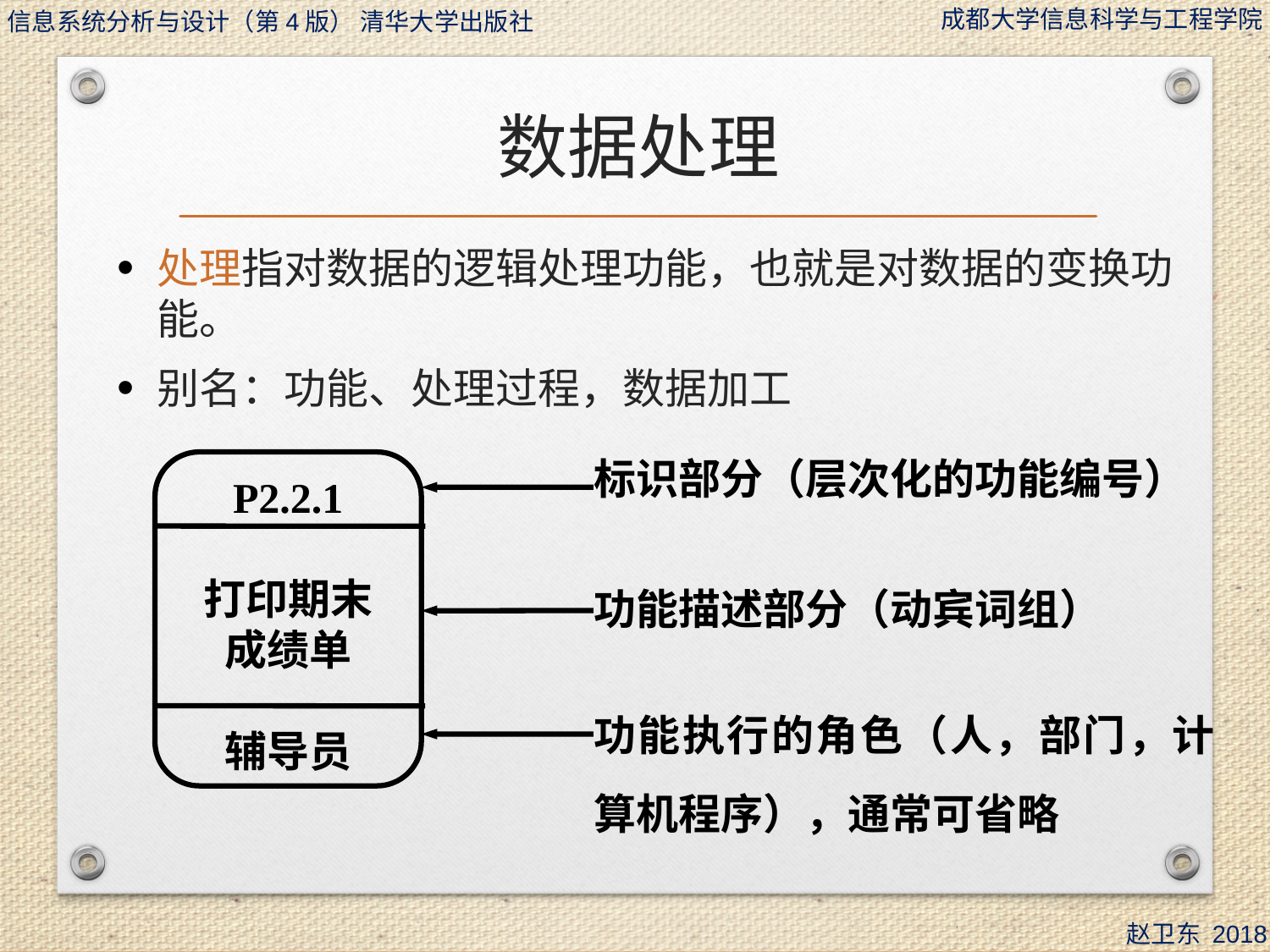

# 数据处理
处理指对数据的逻辑处理功能，也就是对数据的变换功能。
别名：功能、处理过程，数据加工
P2.2.1

打印期末
成绩单

辅导员

标识部分（层次化的功能编号）

功能描述部分（动宾词组）

功能执行的角色（人，部门，计算机程序），通常可省略